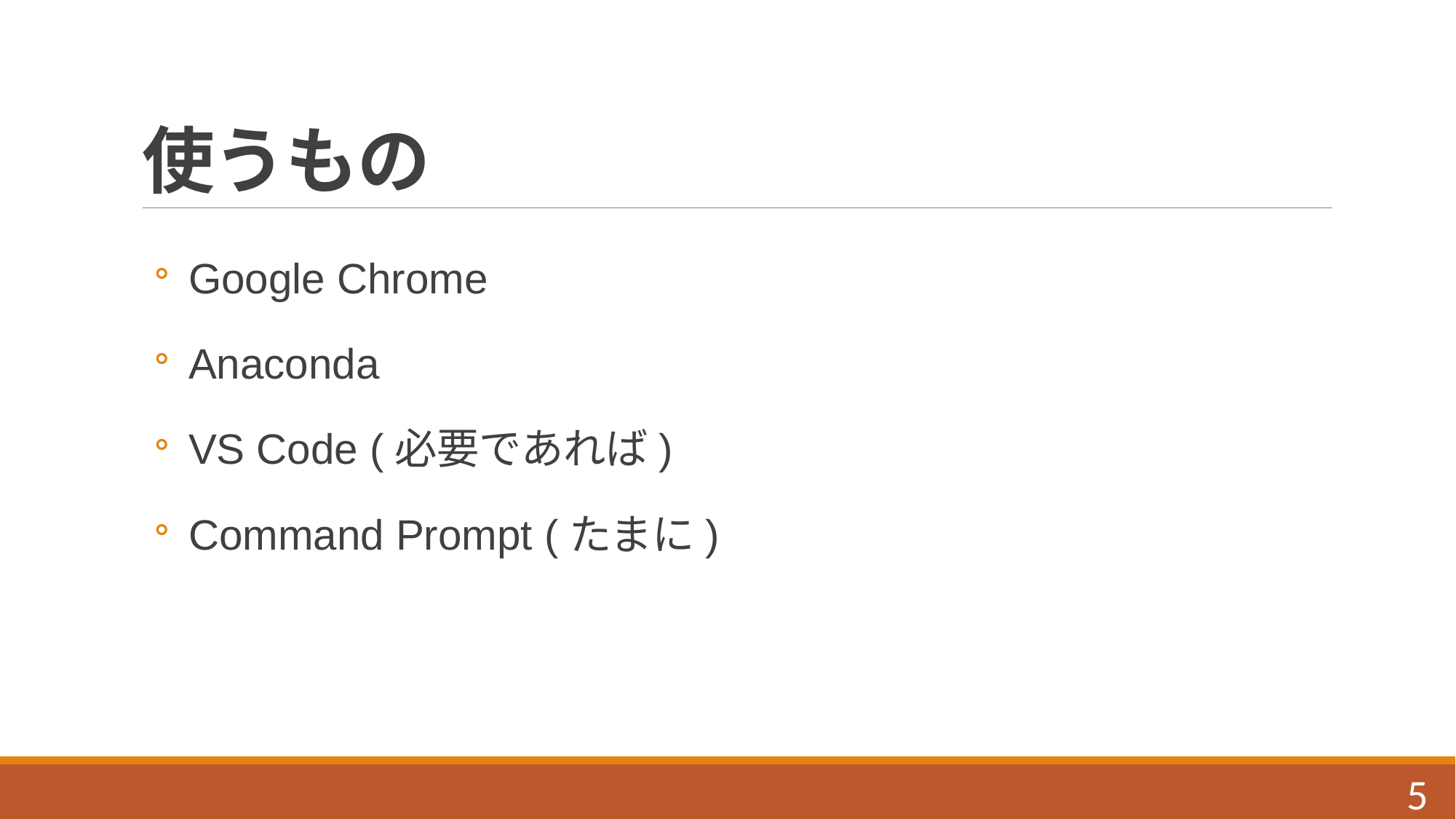

# 使うもの
 Google Chrome
 Anaconda
 VS Code (必要であれば)
 Command Prompt (たまに)
5